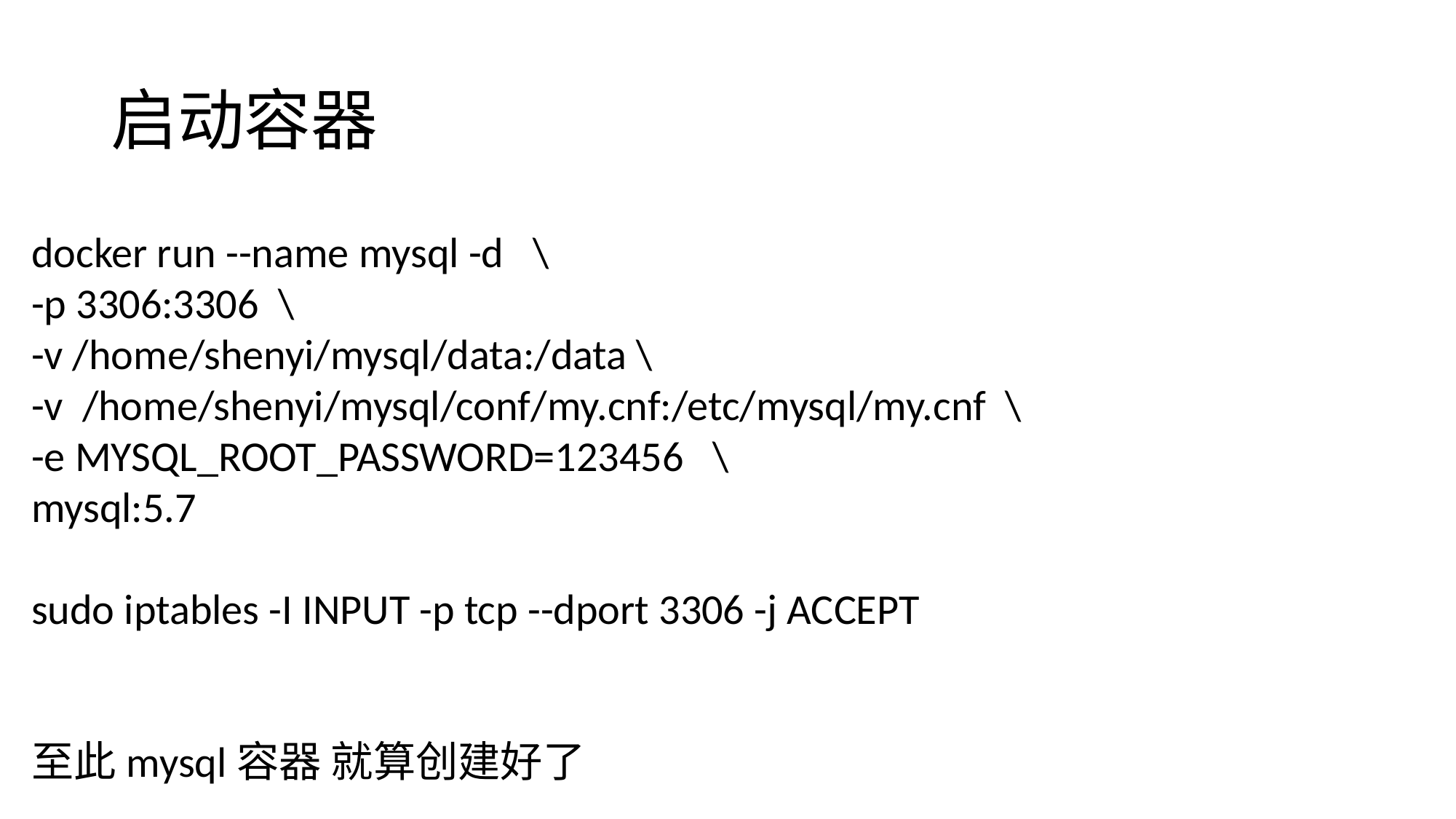

# 启动容器
docker run --name mysql -d   \
-p 3306:3306  \
-v /home/shenyi/mysql/data:/data \
-v  /home/shenyi/mysql/conf/my.cnf:/etc/mysql/my.cnf  \
-e MYSQL_ROOT_PASSWORD=123456   \
mysql:5.7

sudo iptables -I INPUT -p tcp --dport 3306 -j ACCEPT

至此mysql容器 就算创建好了